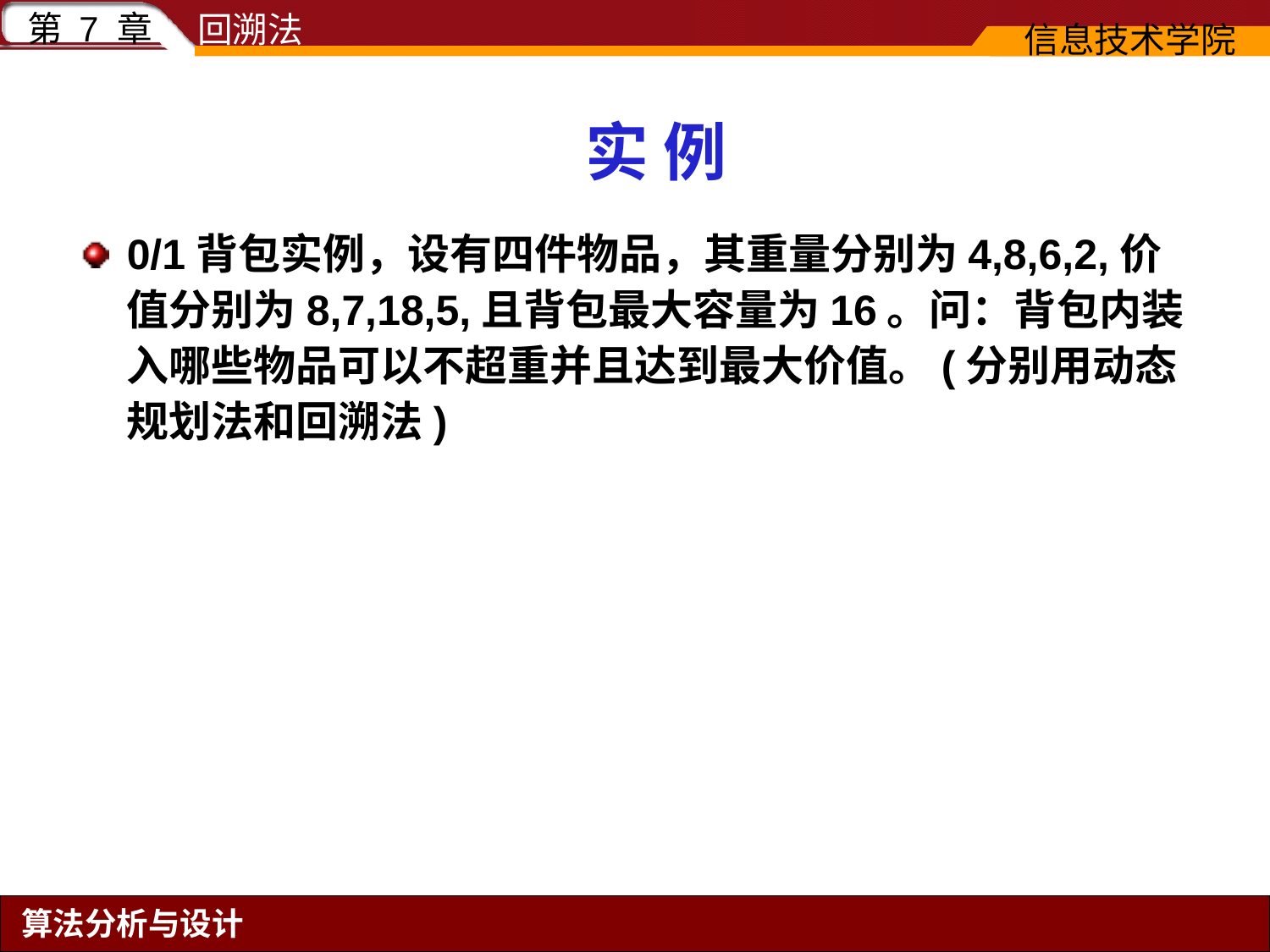

# 实 例
0/1背包实例，设有四件物品，其重量分别为4,8,6,2,价值分别为8,7,18,5,且背包最大容量为16。问：背包内装入哪些物品可以不超重并且达到最大价值。(分别用动态规划法和回溯法)